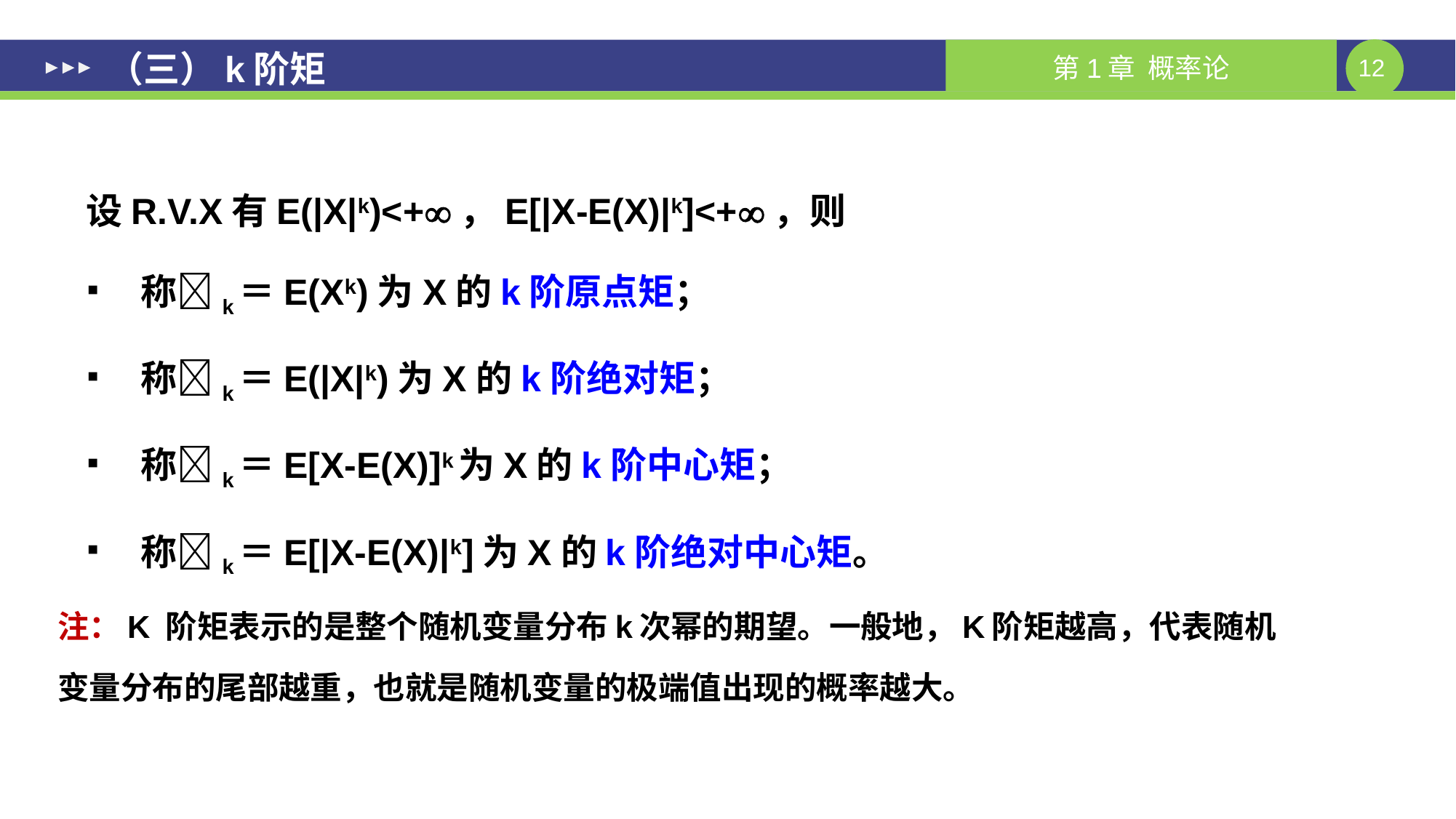

# （三）k阶矩
设R.V.X有E(|X|k)<+∞，E[|X-E(X)|k]<+∞，则
称γk＝E(Xk)为X的k阶原点矩；
称αk＝E(|X|k)为X的k阶绝对矩；
称μk＝E[X-E(X)]k为X的k阶中心矩；
称βk＝E[|X-E(X)|k]为X的k阶绝对中心矩。
注：K 阶矩表示的是整个随机变量分布k次幂的期望。一般地，K阶矩越高，代表随机
变量分布的尾部越重，也就是随机变量的极端值出现的概率越大。